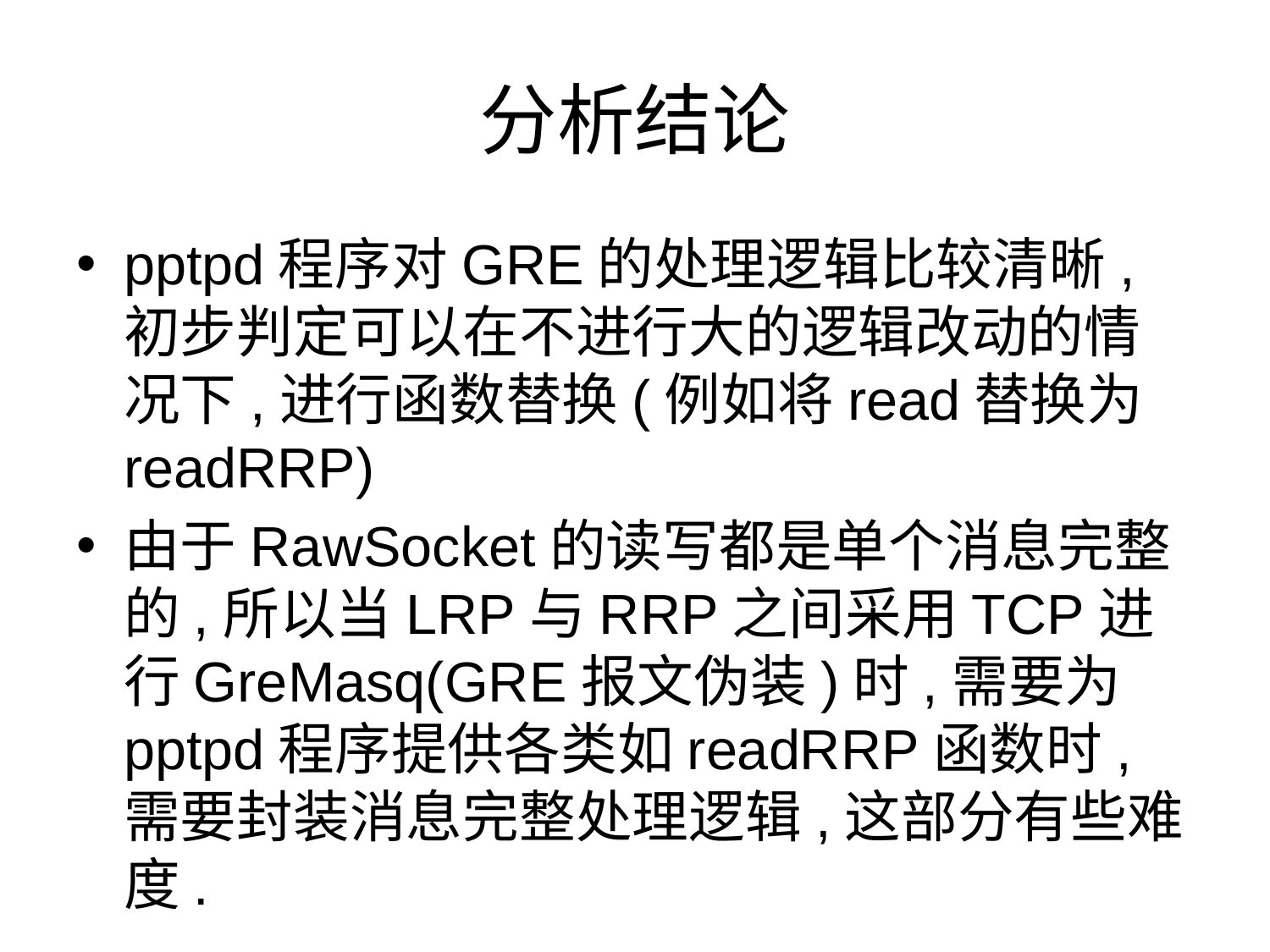

# 分析结论
pptpd程序对GRE的处理逻辑比较清晰,初步判定可以在不进行大的逻辑改动的情况下,进行函数替换(例如将read替换为readRRP)
由于RawSocket的读写都是单个消息完整的,所以当LRP与RRP之间采用TCP进行GreMasq(GRE报文伪装)时,需要为pptpd程序提供各类如readRRP函数时,需要封装消息完整处理逻辑,这部分有些难度.